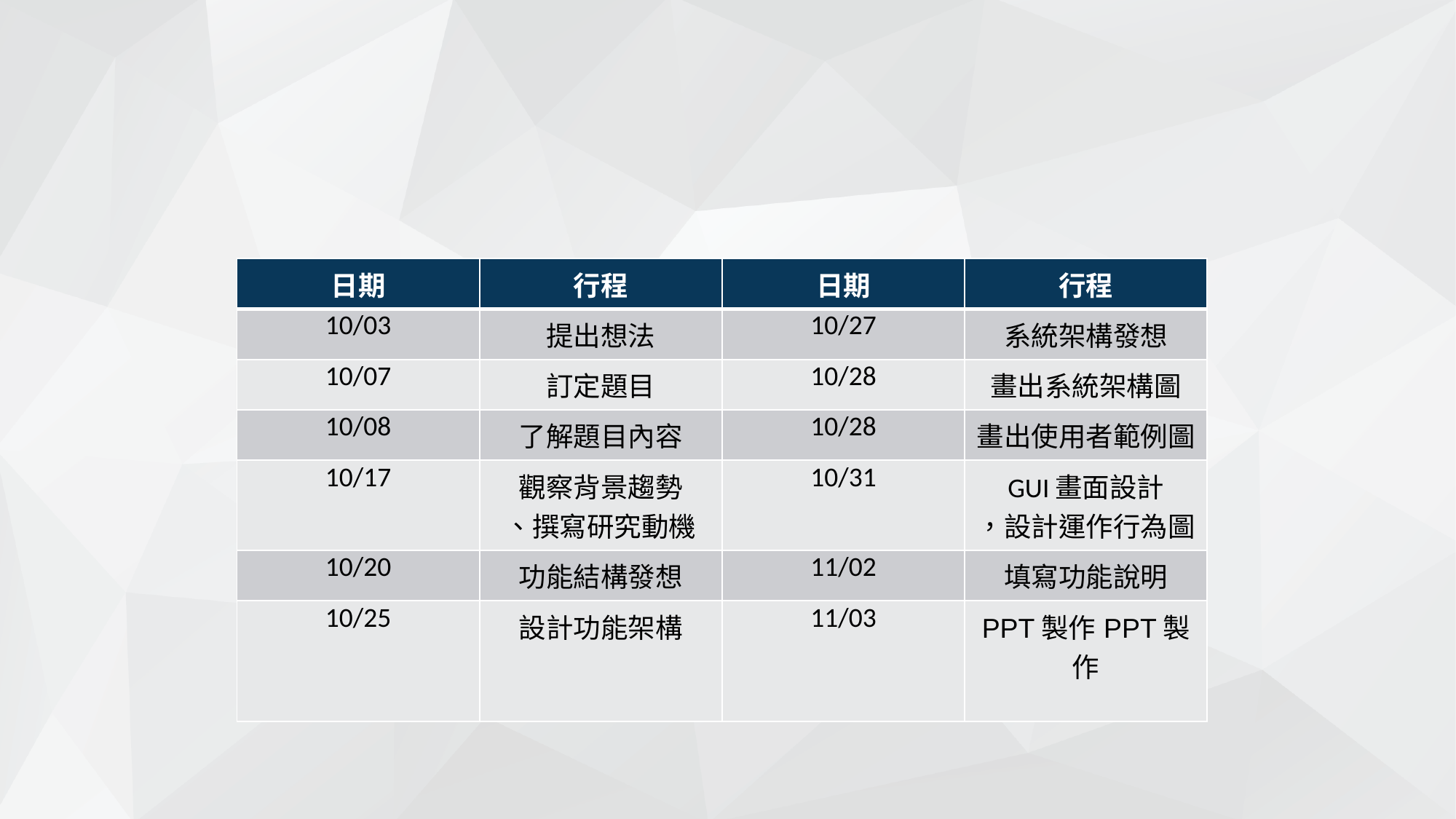

| 日期 | 行程 | 日期 | 行程 |
| --- | --- | --- | --- |
| 10/03 | 提出想法 | 10/27 | 系統架構發想 |
| 10/07 | 訂定題目 | 10/28 | 畫出系統架構圖 |
| 10/08 | 了解題目內容 | 10/28 | 畫出使用者範例圖 |
| 10/17 | 觀察背景趨勢 、撰寫研究動機 | 10/31 | GUI畫面設計 ，設計運作行為圖 |
| 10/20 | 功能結構發想 | 11/02 | 填寫功能說明 |
| 10/25 | 設計功能架構 | 11/03 | PPT製作PPT製作 |